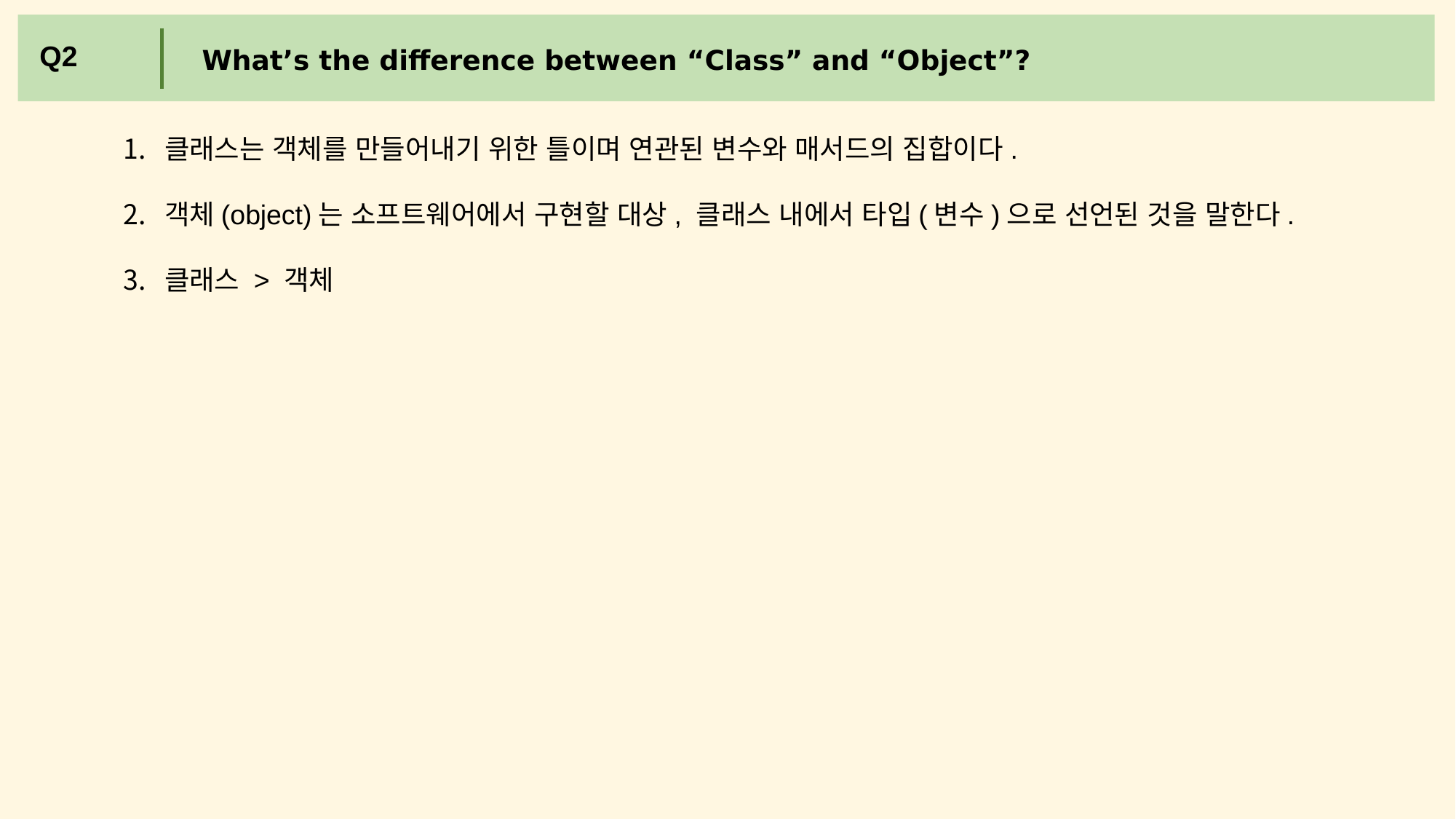

What’s the difference between “Class” and “Object”?
Q2
클래스는 객체를 만들어내기 위한 틀이며 연관된 변수와 매서드의 집합이다.

객체(object)는 소프트웨어에서 구현할 대상, 클래스 내에서 타입(변수)으로 선언된 것을 말한다.

클래스 > 객체